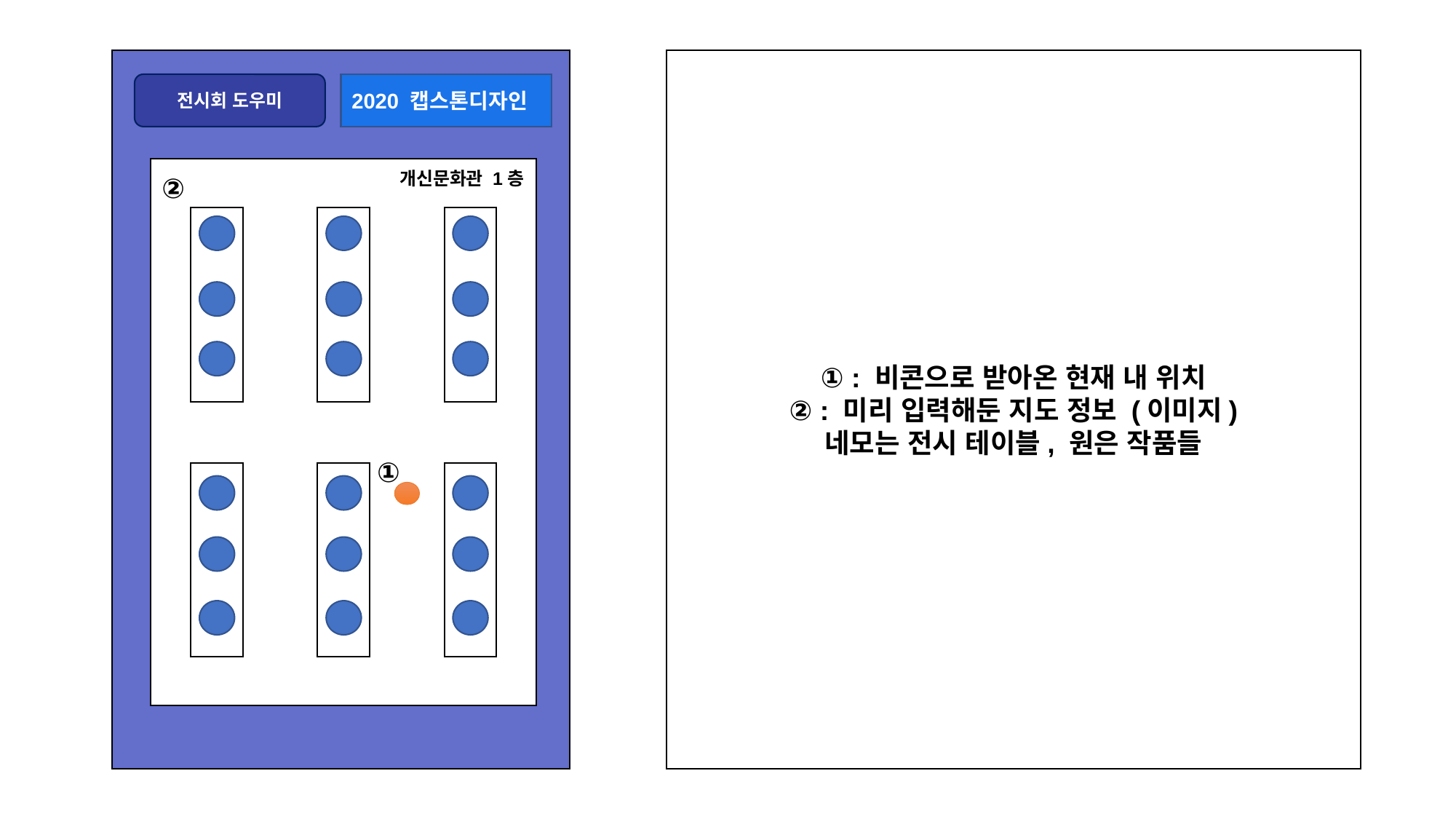

① : 비콘으로 받아온 현재 내 위치
② : 미리 입력해둔 지도 정보 (이미지)
네모는 전시 테이블, 원은 작품들
전시회 도우미
2020 캡스톤디자인
②

개신문화관 1층

①